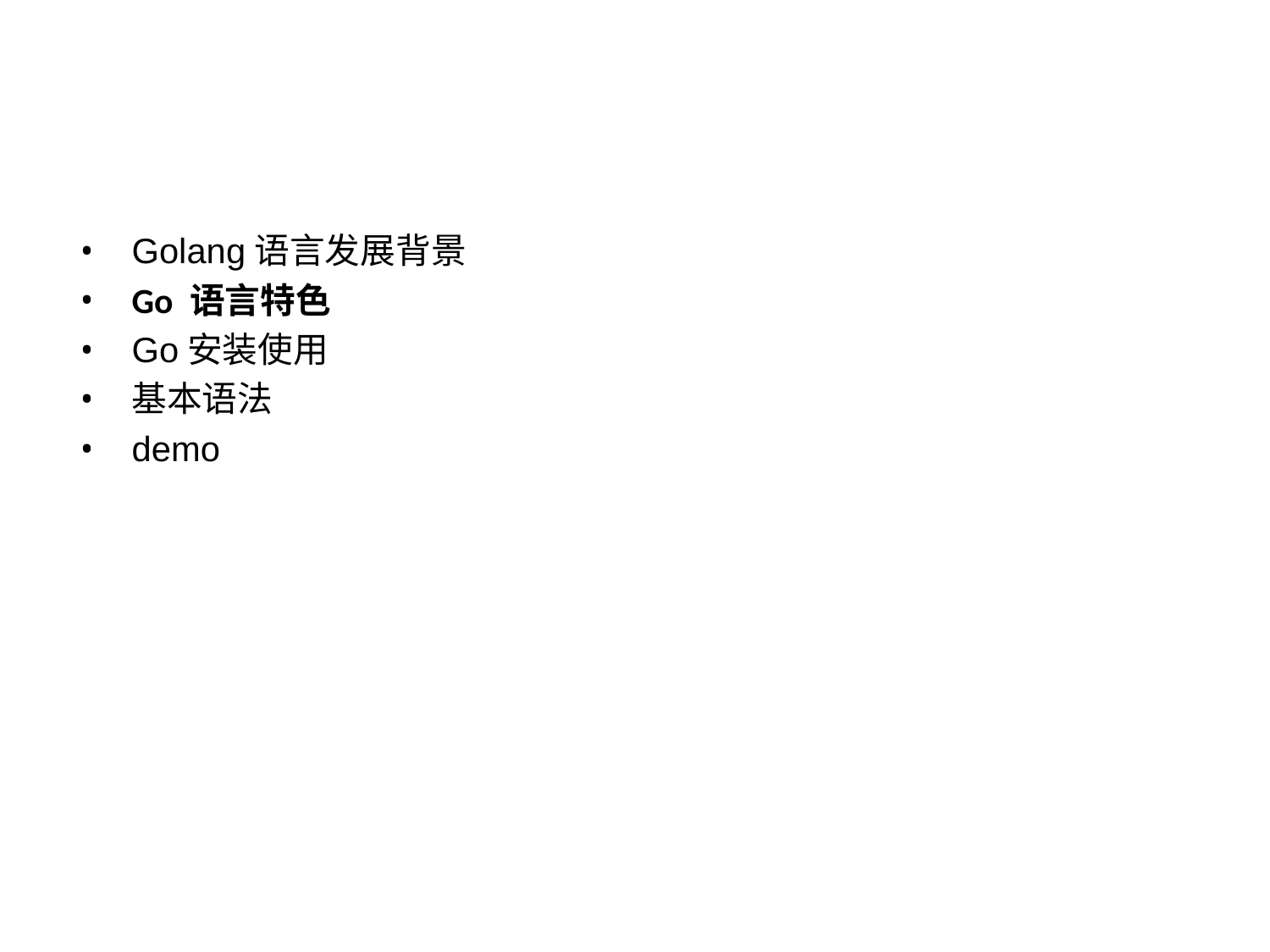

#
Golang语言发展背景
Go 语言特色
Go安装使用
基本语法
demo